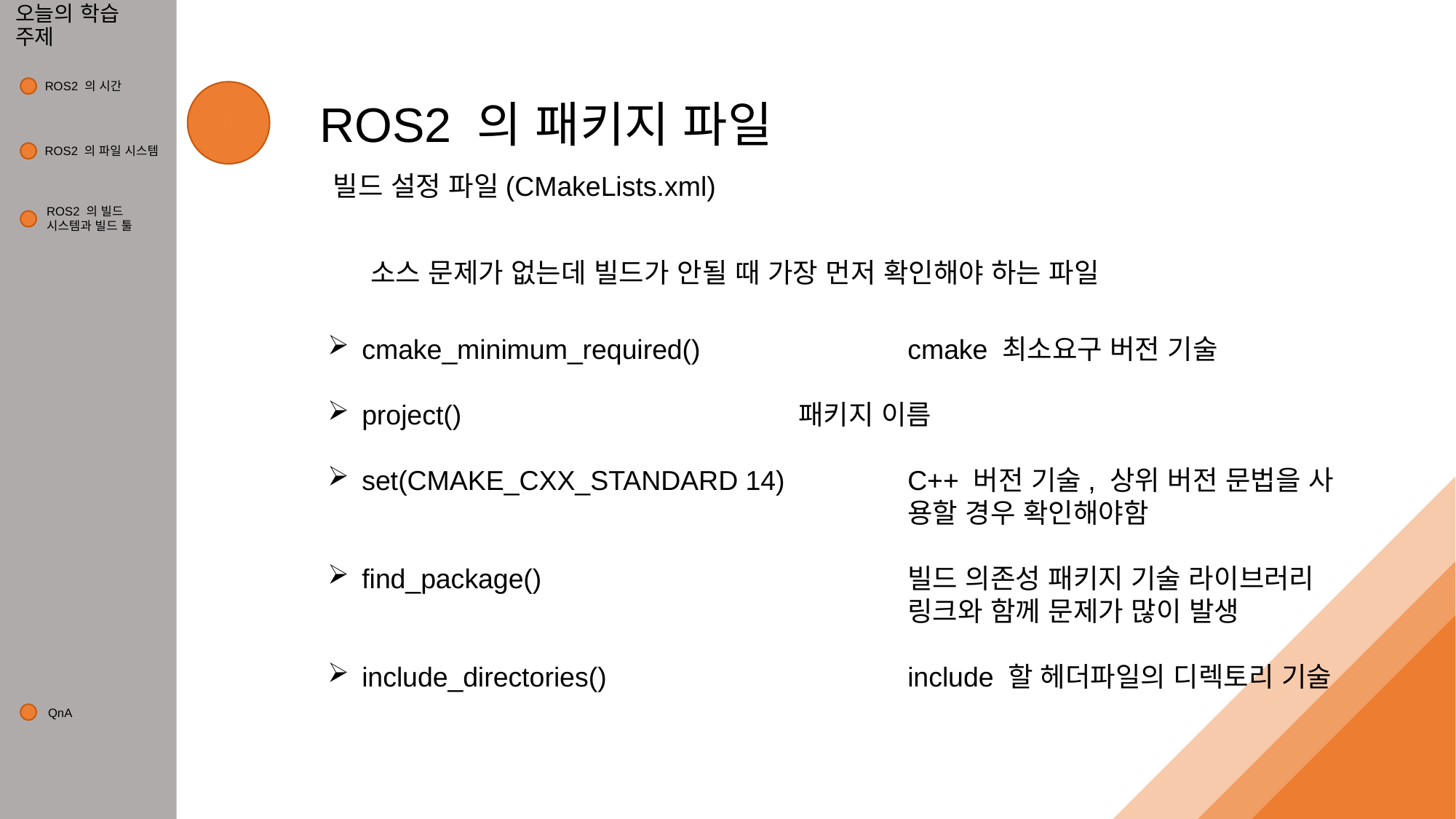

# 오늘의 학습 주제
ROS2 의 시간
1
4
ROS2 의 패키지 파일
ROS2 의 파일 시스템
2
빌드 설정 파일(CMakeLists.xml)
ROS2 의 빌드
시스템과 빌드 툴
3
소스 문제가 없는데 빌드가 안될 때 가장 먼저 확인해야 하는 파일
cmake_minimum_required()		cmake 최소요구 버전 기술

project()				패키지 이름

set(CMAKE_CXX_STANDARD 14)		C++ 버전 기술, 상위 버전 문법을 사					용할 경우 확인해야함

find_package()				빌드 의존성 패키지 기술 라이브러리 					링크와 함께 문제가 많이 발생

include_directories()			include 할 헤더파일의 디렉토리 기술
QnA
5